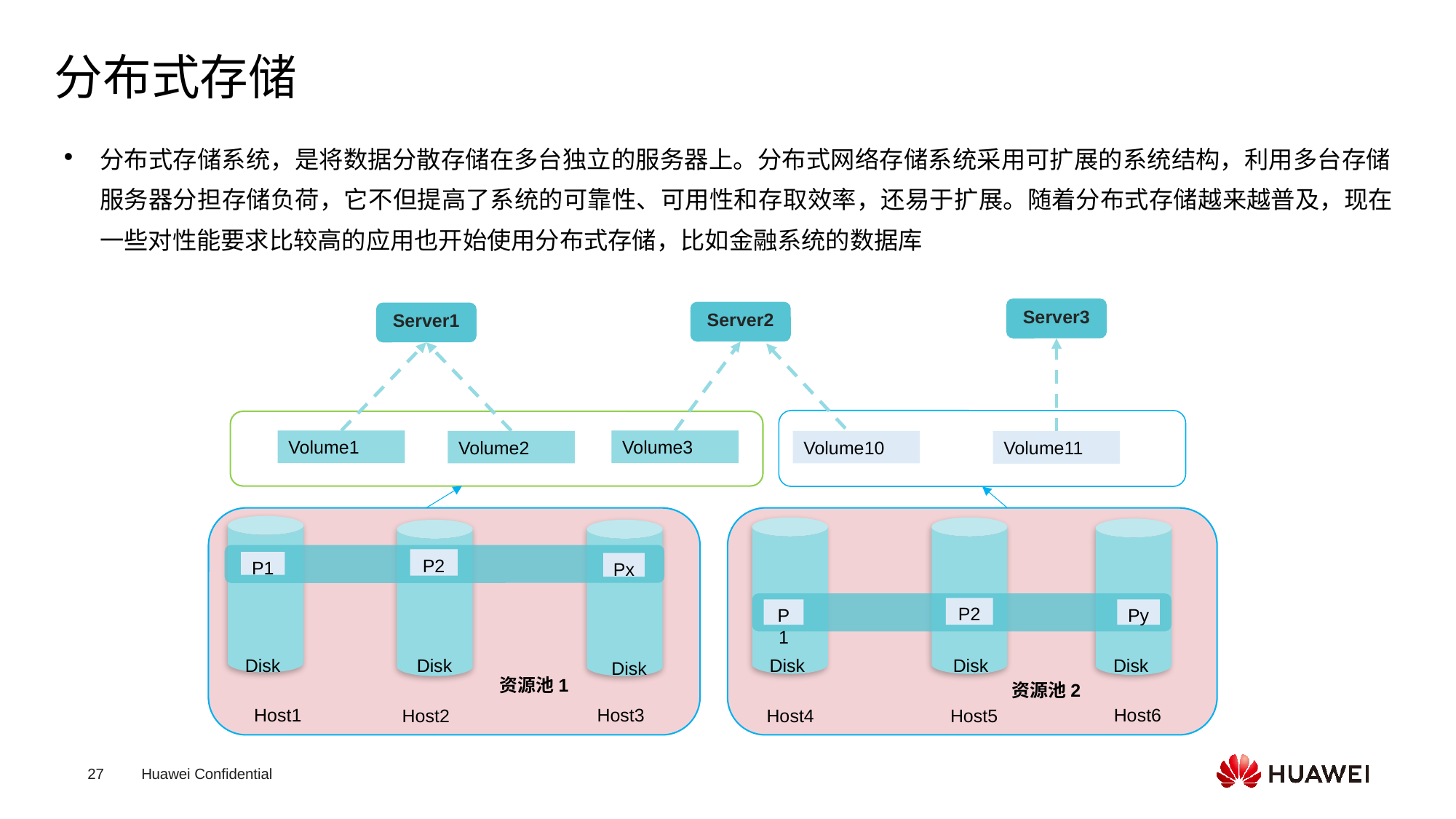

# 分布式存储
分布式存储系统，是将数据分散存储在多台独立的服务器上。分布式网络存储系统采用可扩展的系统结构，利用多台存储服务器分担存储负荷，它不但提高了系统的可靠性、可用性和存取效率，还易于扩展。随着分布式存储越来越普及，现在一些对性能要求比较高的应用也开始使用分布式存储，比如金融系统的数据库

Server3
Server2
Server1

Volume3
Volume1
Volume2
Volume10
Volume11

P2
P1
Px

P2
P1
Py
Disk
Disk
Disk
Disk
Disk
Disk
资源池1
资源池2

Host3
Host1
Host6
Host2
Host4
Host5